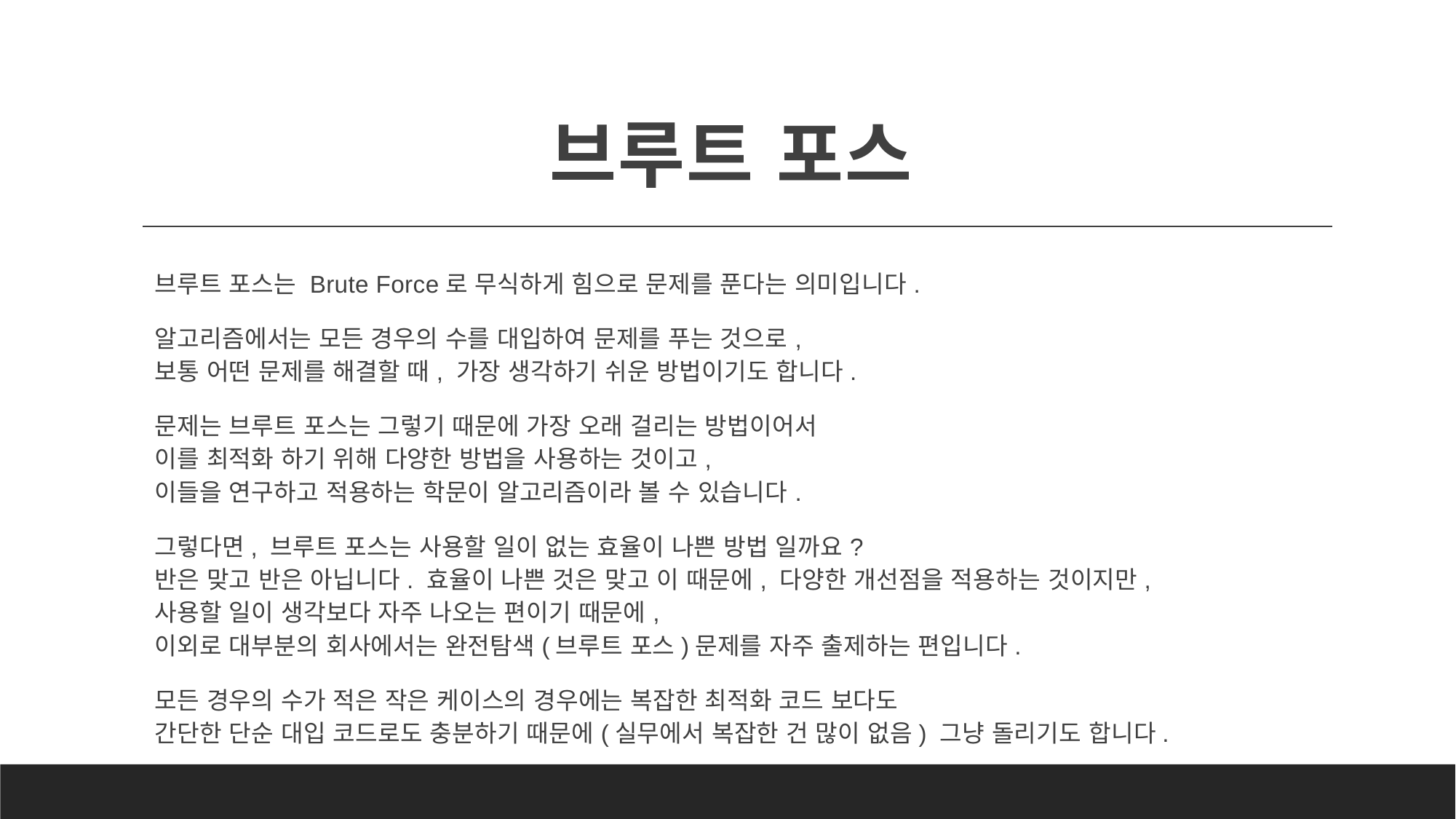

# 브루트 포스
브루트 포스는 Brute Force로 무식하게 힘으로 문제를 푼다는 의미입니다.
알고리즘에서는 모든 경우의 수를 대입하여 문제를 푸는 것으로,
보통 어떤 문제를 해결할 때, 가장 생각하기 쉬운 방법이기도 합니다.
문제는 브루트 포스는 그렇기 때문에 가장 오래 걸리는 방법이어서
이를 최적화 하기 위해 다양한 방법을 사용하는 것이고,
이들을 연구하고 적용하는 학문이 알고리즘이라 볼 수 있습니다.
그렇다면, 브루트 포스는 사용할 일이 없는 효율이 나쁜 방법 일까요?
반은 맞고 반은 아닙니다. 효율이 나쁜 것은 맞고 이 때문에, 다양한 개선점을 적용하는 것이지만,
사용할 일이 생각보다 자주 나오는 편이기 때문에,
이외로 대부분의 회사에서는 완전탐색(브루트 포스)문제를 자주 출제하는 편입니다.
모든 경우의 수가 적은 작은 케이스의 경우에는 복잡한 최적화 코드 보다도
간단한 단순 대입 코드로도 충분하기 때문에(실무에서 복잡한 건 많이 없음) 그냥 돌리기도 합니다.